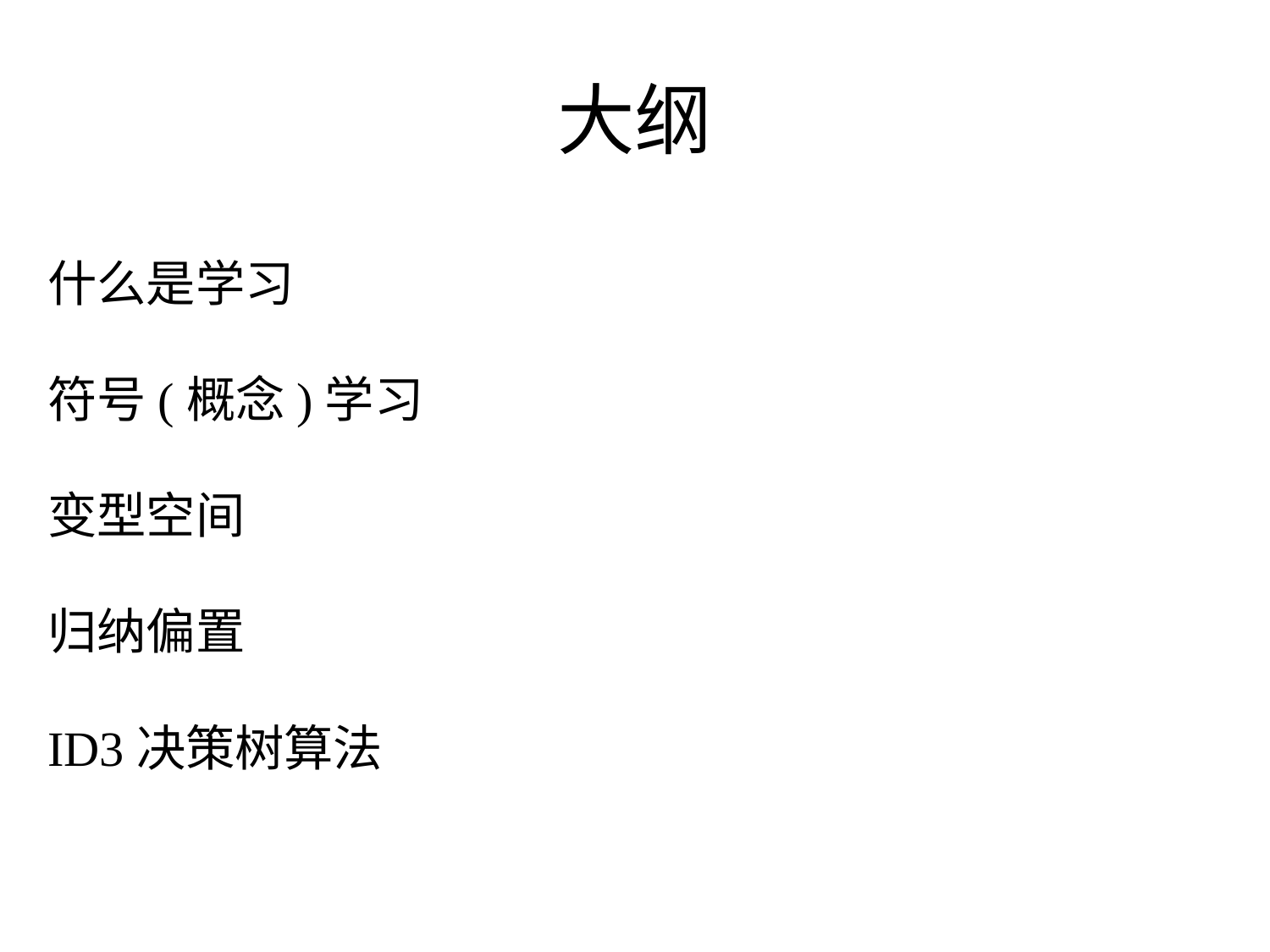

# 大纲
什么是学习
符号(概念)学习
变型空间
归纳偏置
ID3决策树算法